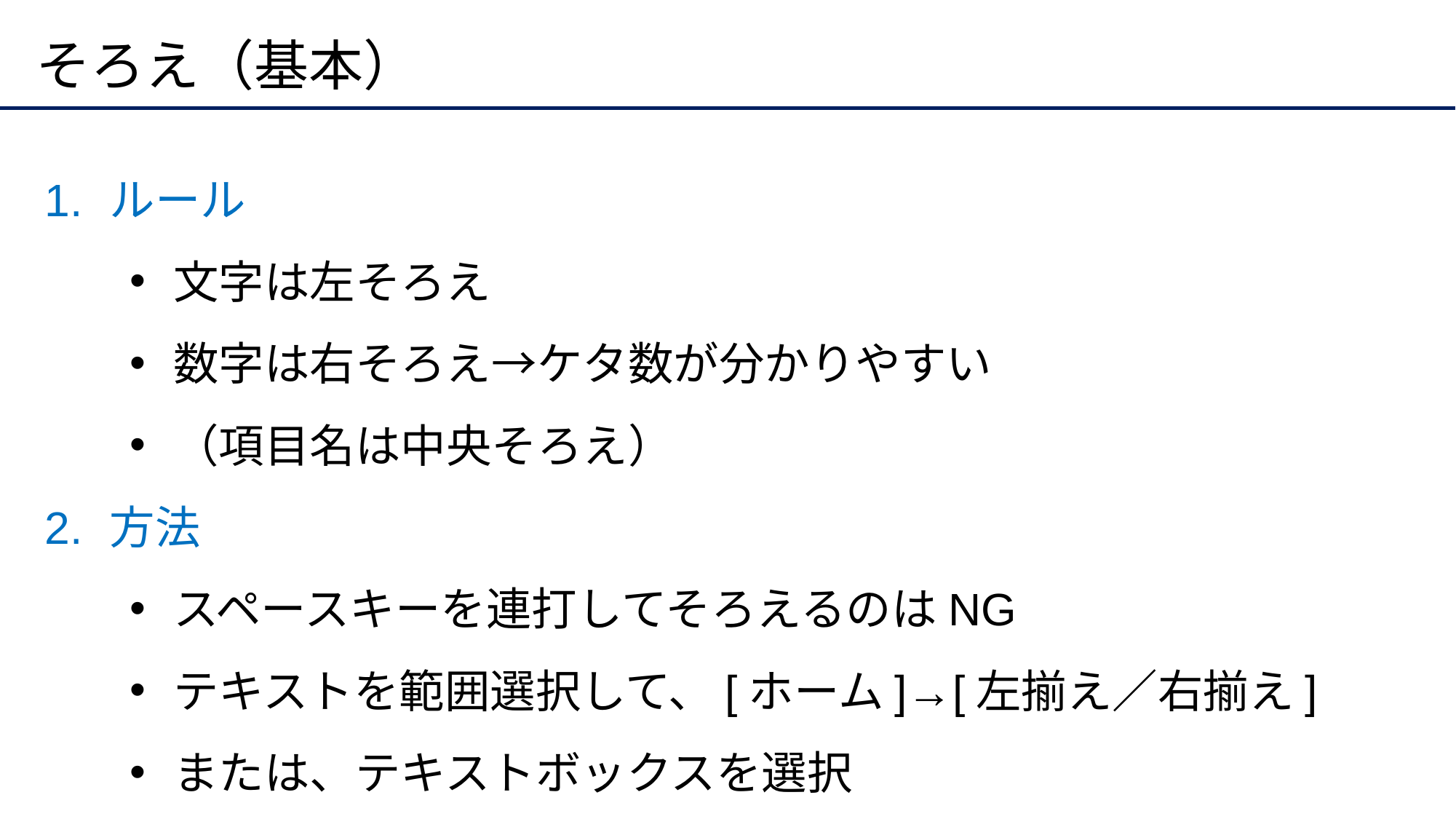

# そろえ（基本）
ルール
文字は左そろえ
数字は右そろえ→ケタ数が分かりやすい
（項目名は中央そろえ）
方法
スペースキーを連打してそろえるのはNG
テキストを範囲選択して、[ホーム]→[左揃え／右揃え]
または、テキストボックスを選択